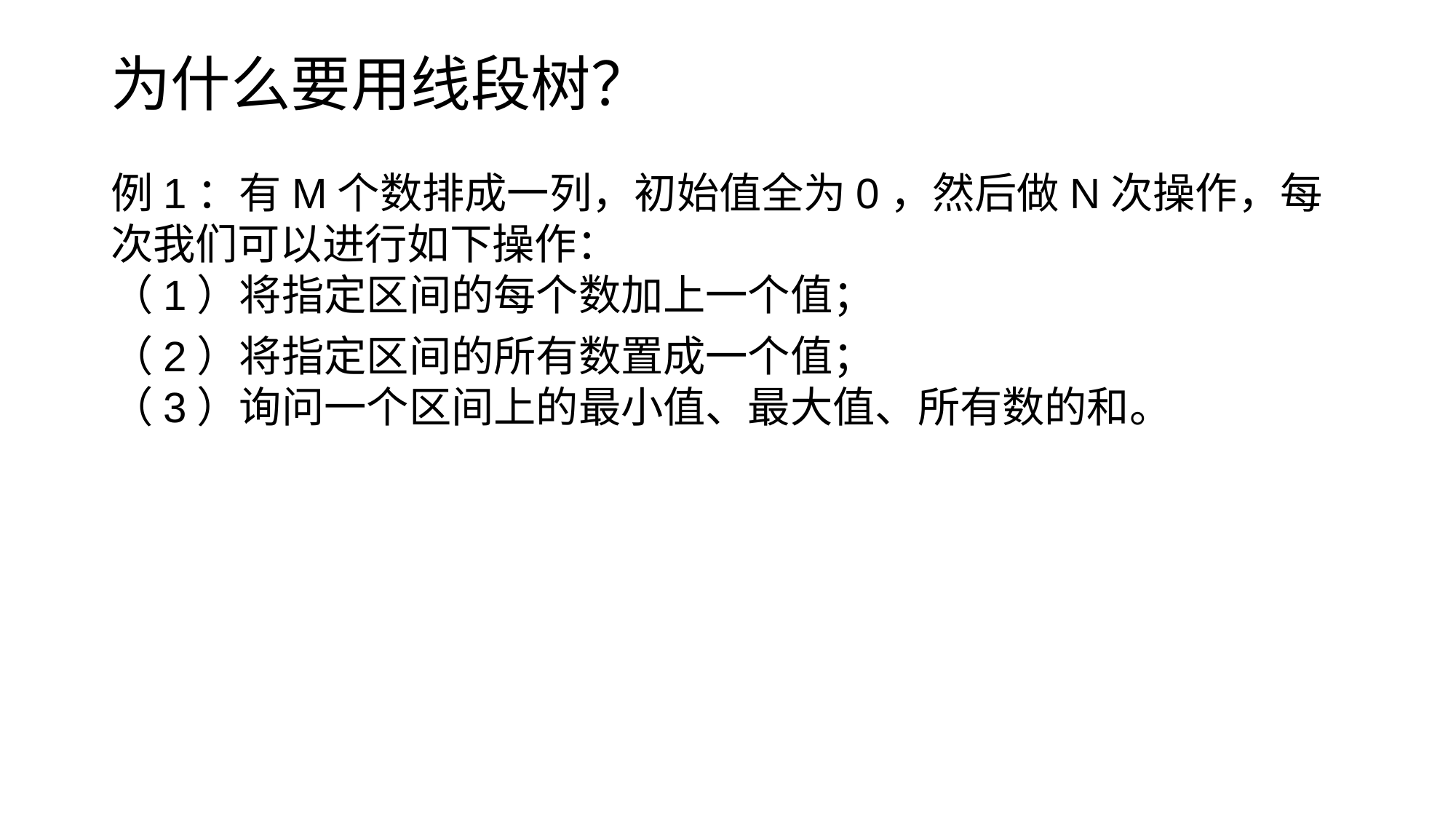

# 为什么要用线段树？
例1：有M个数排成一列，初始值全为0，然后做N次操作，每次我们可以进行如下操作：
（1）将指定区间的每个数加上一个值；
（2）将指定区间的所有数置成一个值；
（3）询问一个区间上的最小值、最大值、所有数的和。